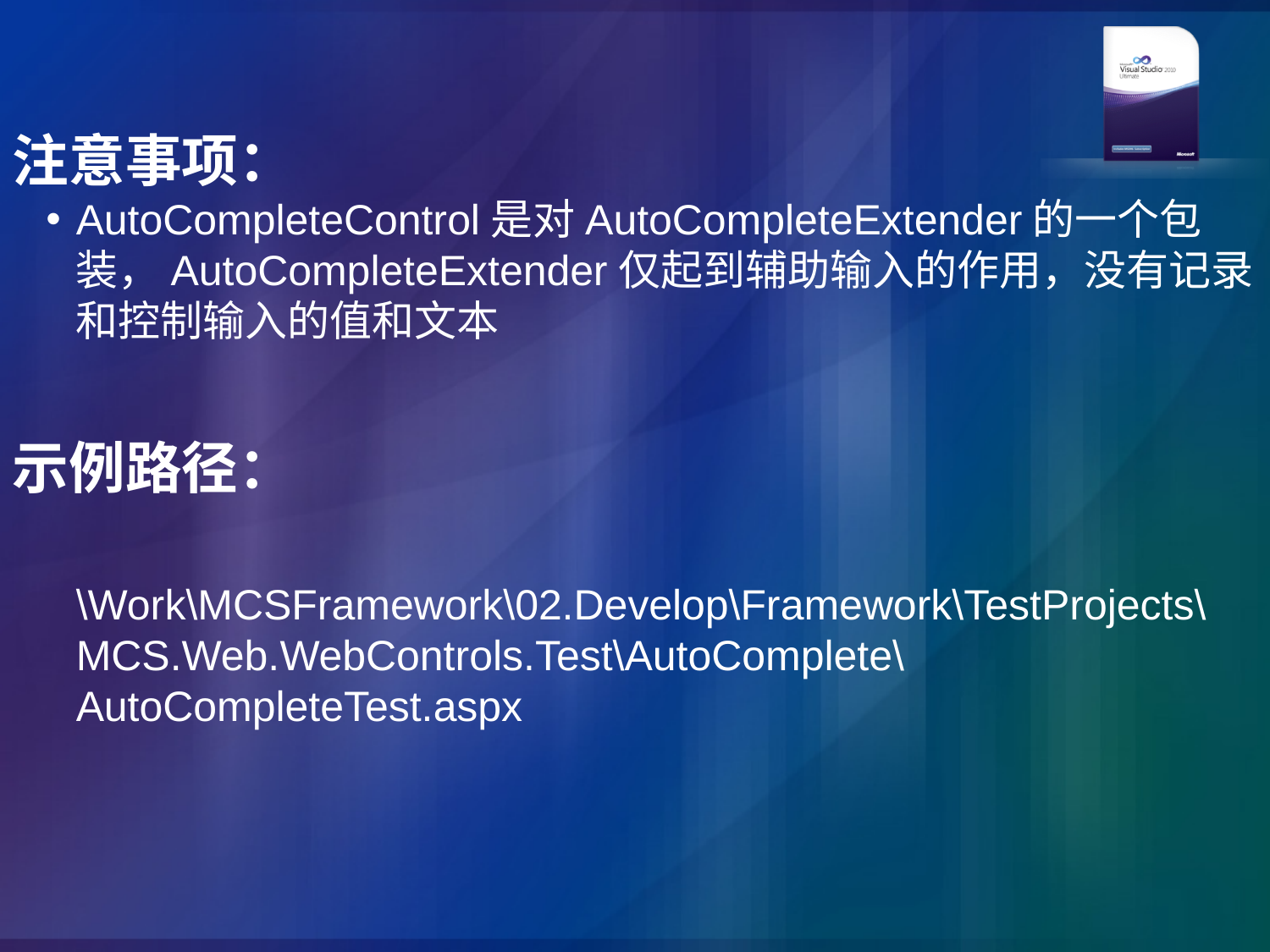

注意事项：
AutoCompleteControl是对AutoCompleteExtender的一个包装，AutoCompleteExtender仅起到辅助输入的作用，没有记录和控制输入的值和文本
示例路径：

\Work\MCSFramework\02.Develop\Framework\TestProjects\MCS.Web.WebControls.Test\AutoComplete\ AutoCompleteTest.aspx